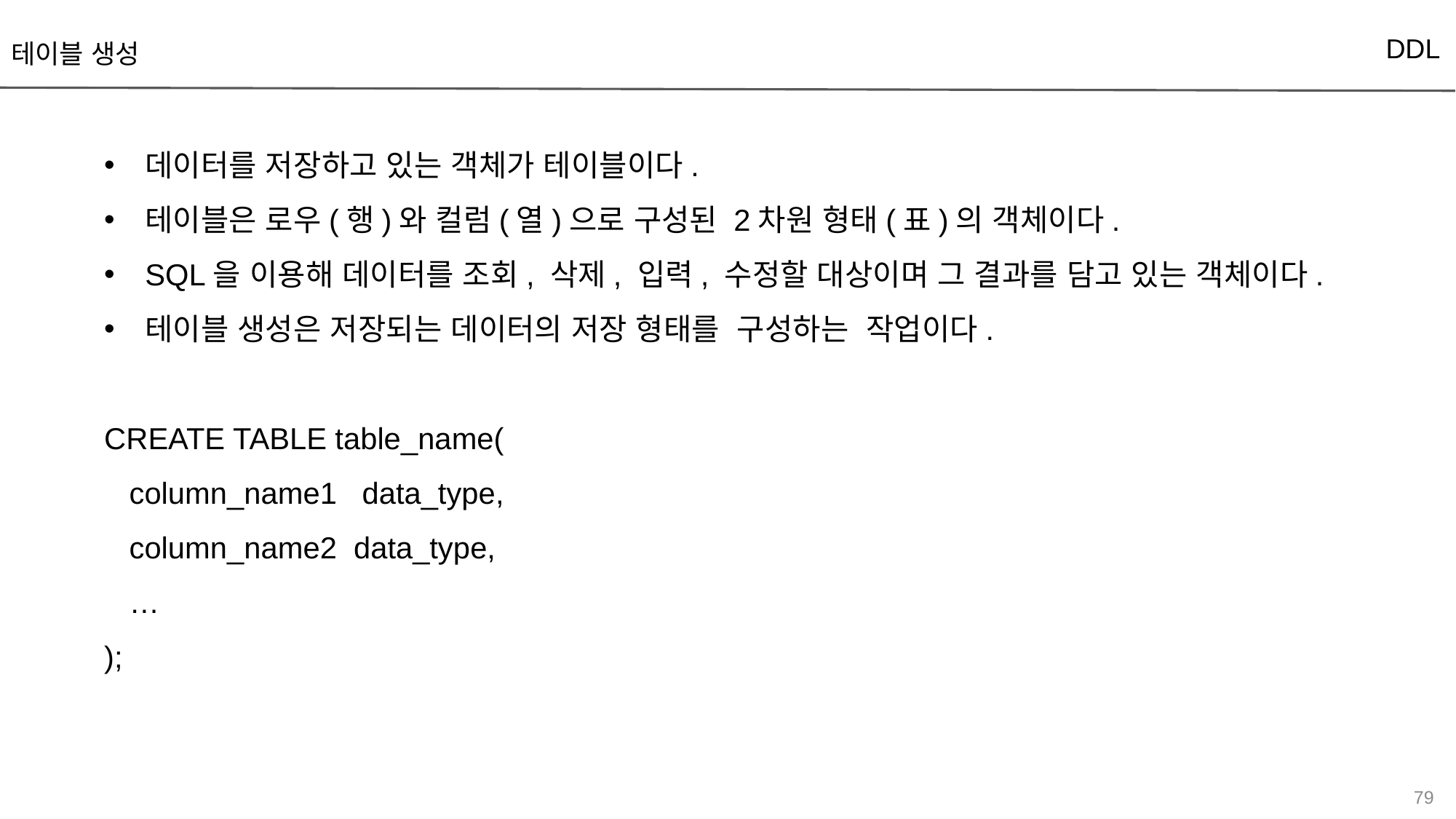

테이블 생성
DDL
데이터를 저장하고 있는 객체가 테이블이다.
테이블은 로우(행)와 컬럼(열)으로 구성된 2차원 형태(표)의 객체이다.
SQL을 이용해 데이터를 조회, 삭제, 입력, 수정할 대상이며 그 결과를 담고 있는 객체이다.
테이블 생성은 저장되는 데이터의 저장 형태를  구성하는  작업이다.

CREATE TABLE table_name(
   column_name1   data_type,
   column_name2  data_type,
   …
);

79